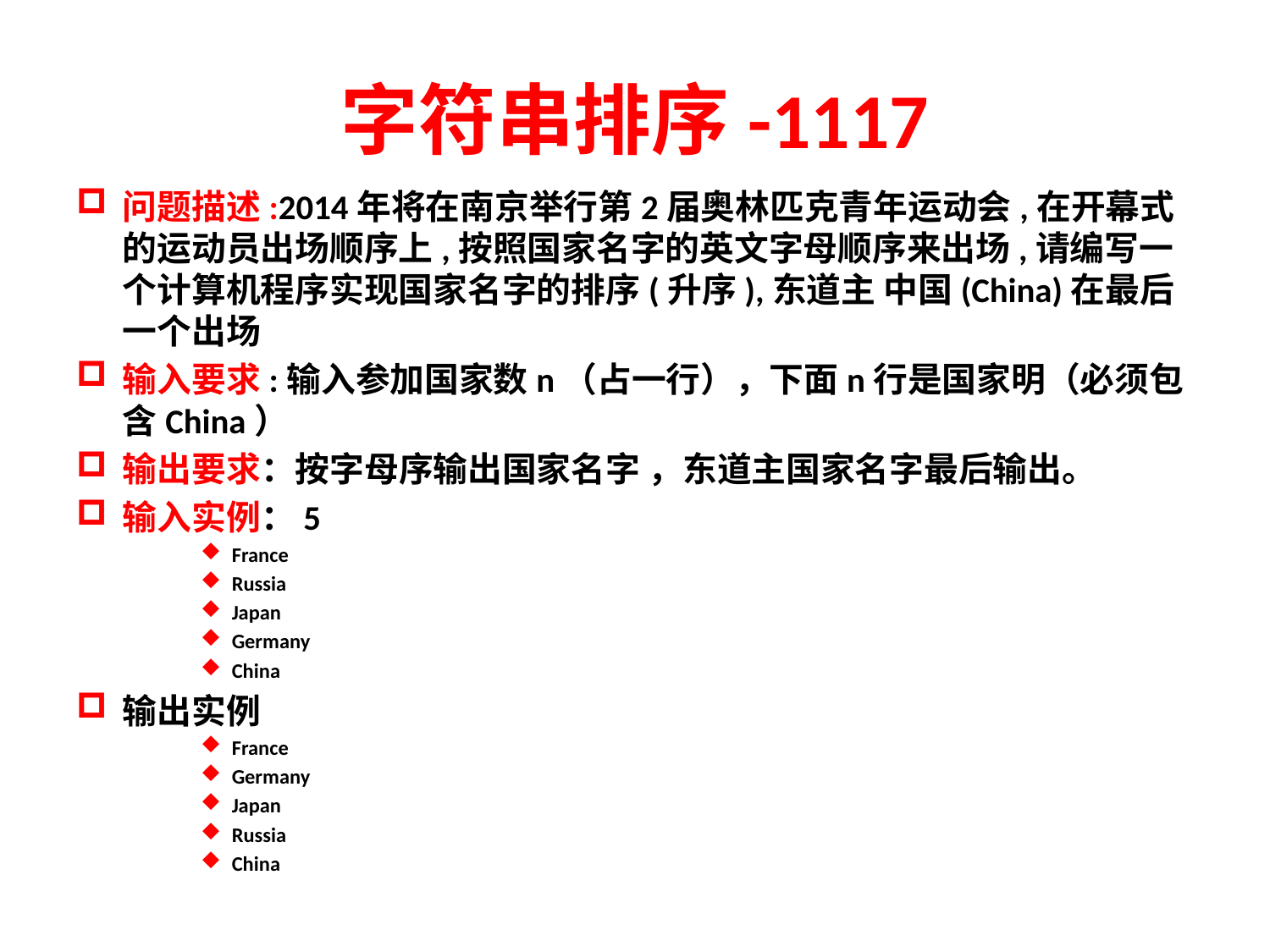

# 字符串排序-1117
问题描述:2014年将在南京举行第2届奥林匹克青年运动会,在开幕式的运动员出场顺序上,按照国家名字的英文字母顺序来出场,请编写一个计算机程序实现国家名字的排序(升序),东道主 中国(China)在最后一个出场
输入要求:输入参加国家数n（占一行），下面n行是国家明（必须包含China）
输出要求：按字母序输出国家名字 ，东道主国家名字最后输出。
输入实例：5
France
Russia
Japan
Germany
China
输出实例
France
Germany
Japan
Russia
China